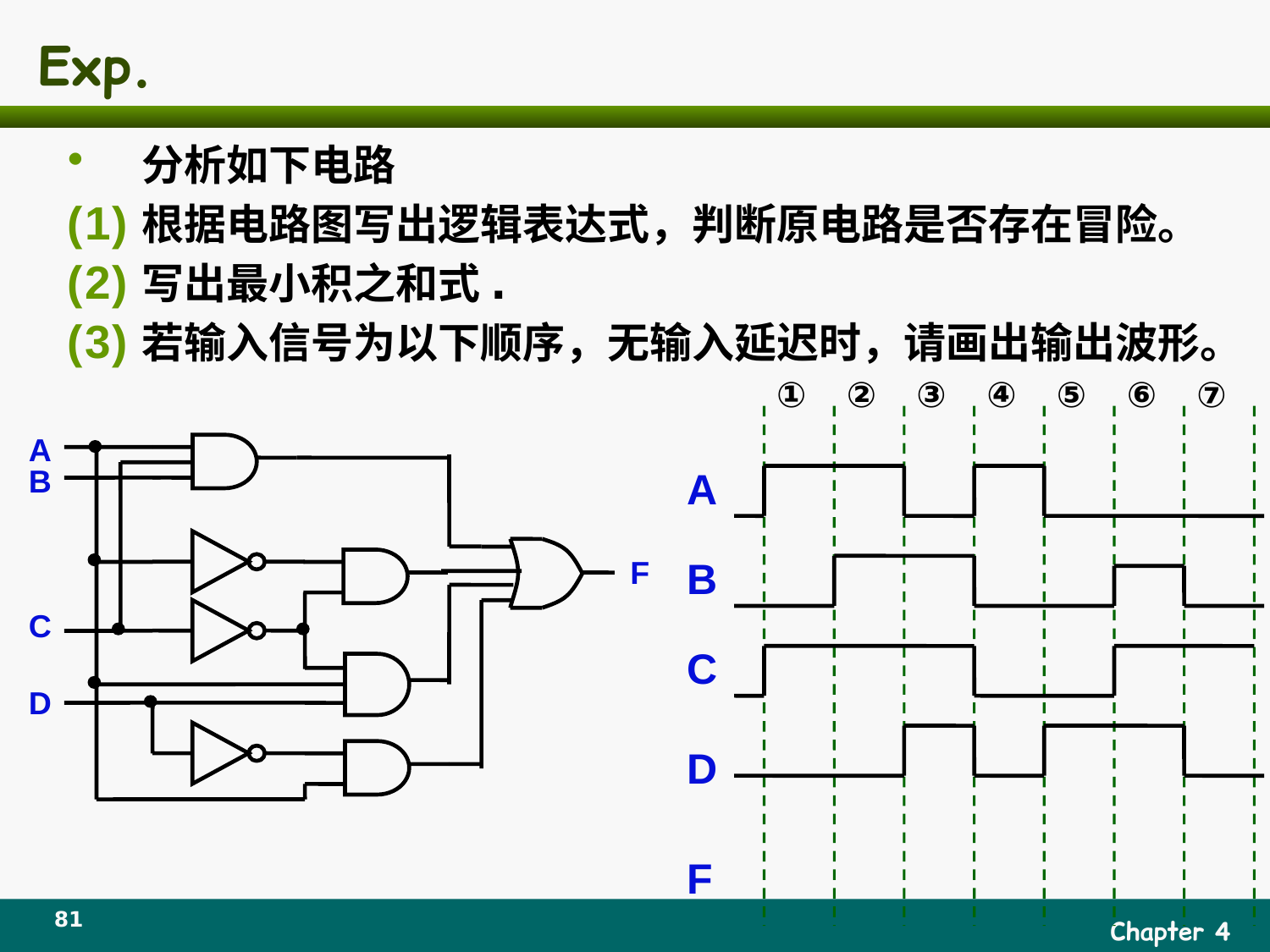

# Exp.
分析如下电路
根据电路图写出逻辑表达式，判断原电路是否存在冒险。
写出最小积之和式.
若输入信号为以下顺序，无输入延迟时，请画出输出波形。
①
②
③
④
⑤
⑥
⑦

A

B

F

C

D

A

B

C

D
F
81
Chapter 4